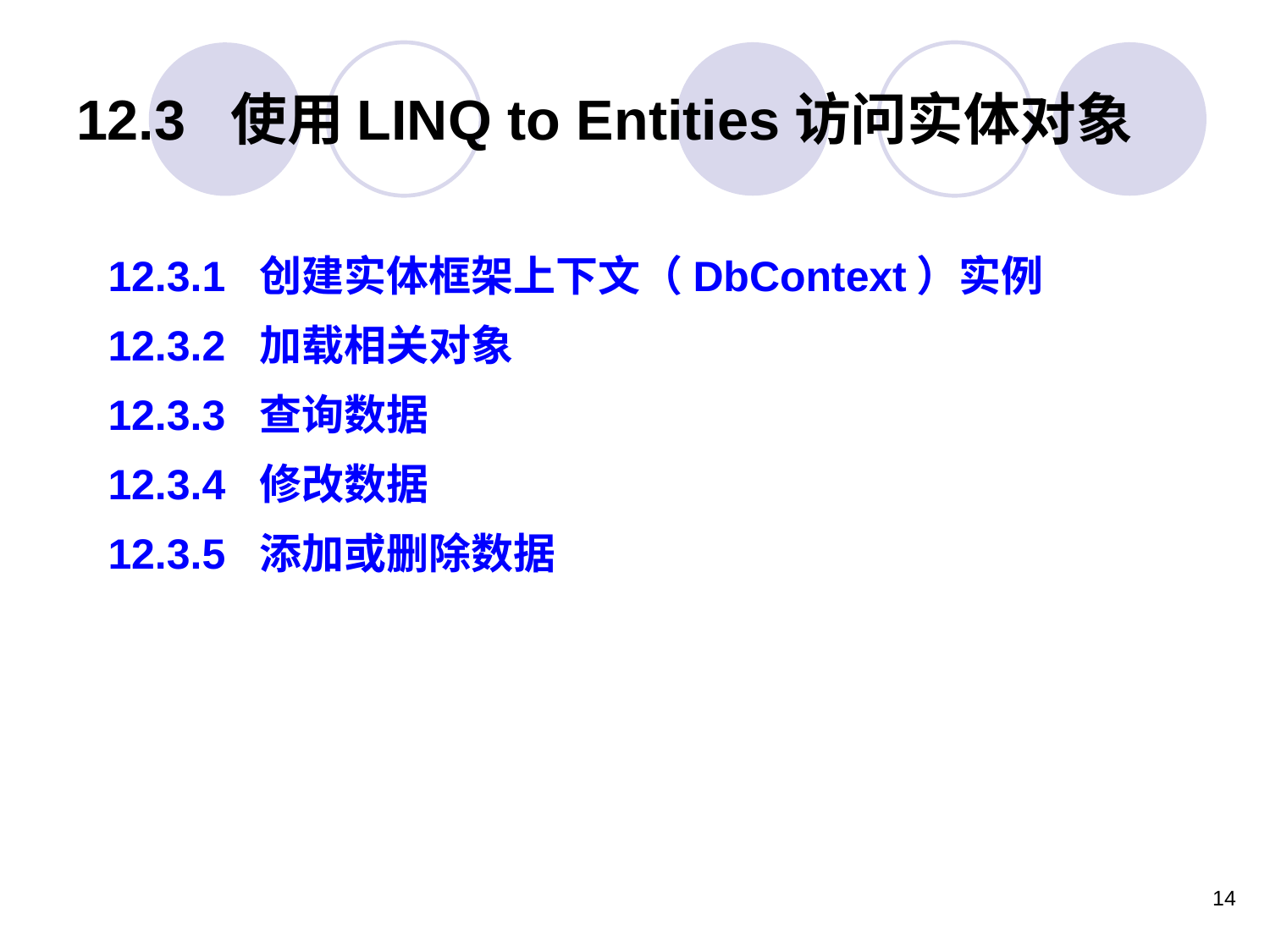

# 12.3  使用LINQ to Entities访问实体对象
12.3.1  创建实体框架上下文（DbContext）实例
12.3.2  加载相关对象
12.3.3  查询数据
12.3.4  修改数据
12.3.5  添加或删除数据
14